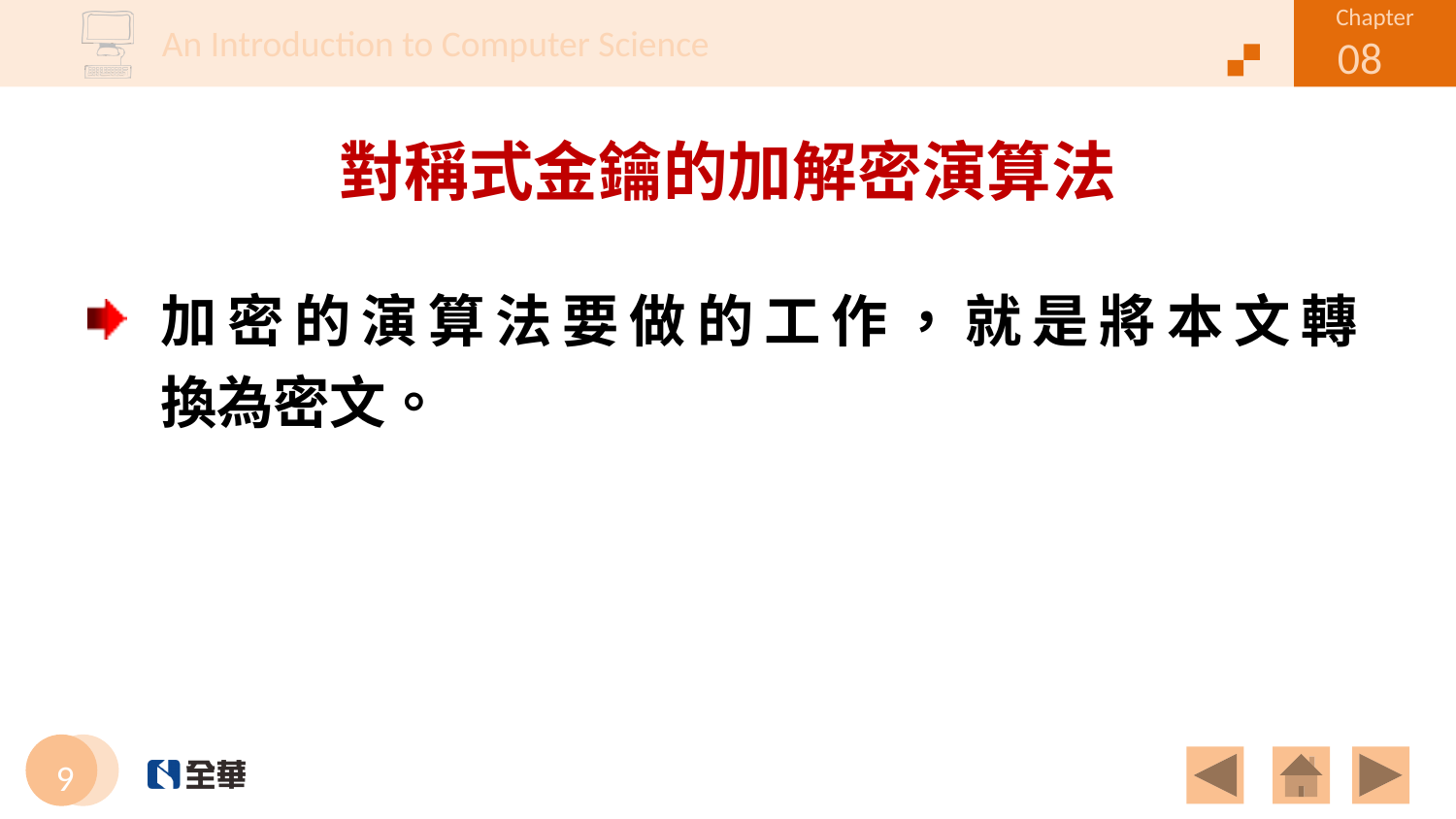

# 對稱式金鑰的加解密演算法
加密的演算法要做的工作，就是將本文轉
換為密文。